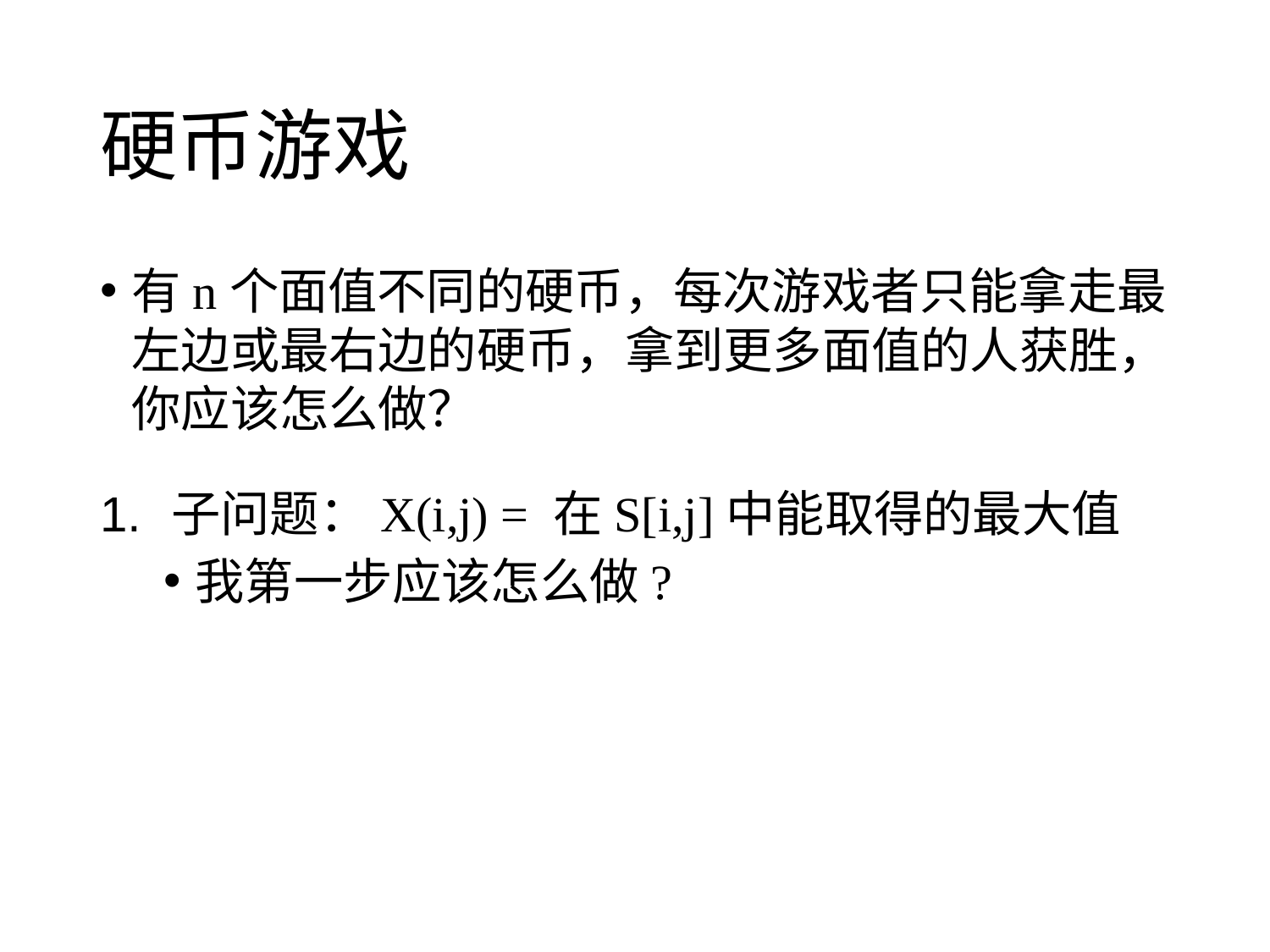

# 硬币游戏
有n个面值不同的硬币，每次游戏者只能拿走最左边或最右边的硬币，拿到更多面值的人获胜，你应该怎么做？

子问题：X(i,j) = 在S[i,j]中能取得的最大值
我第一步应该怎么做?